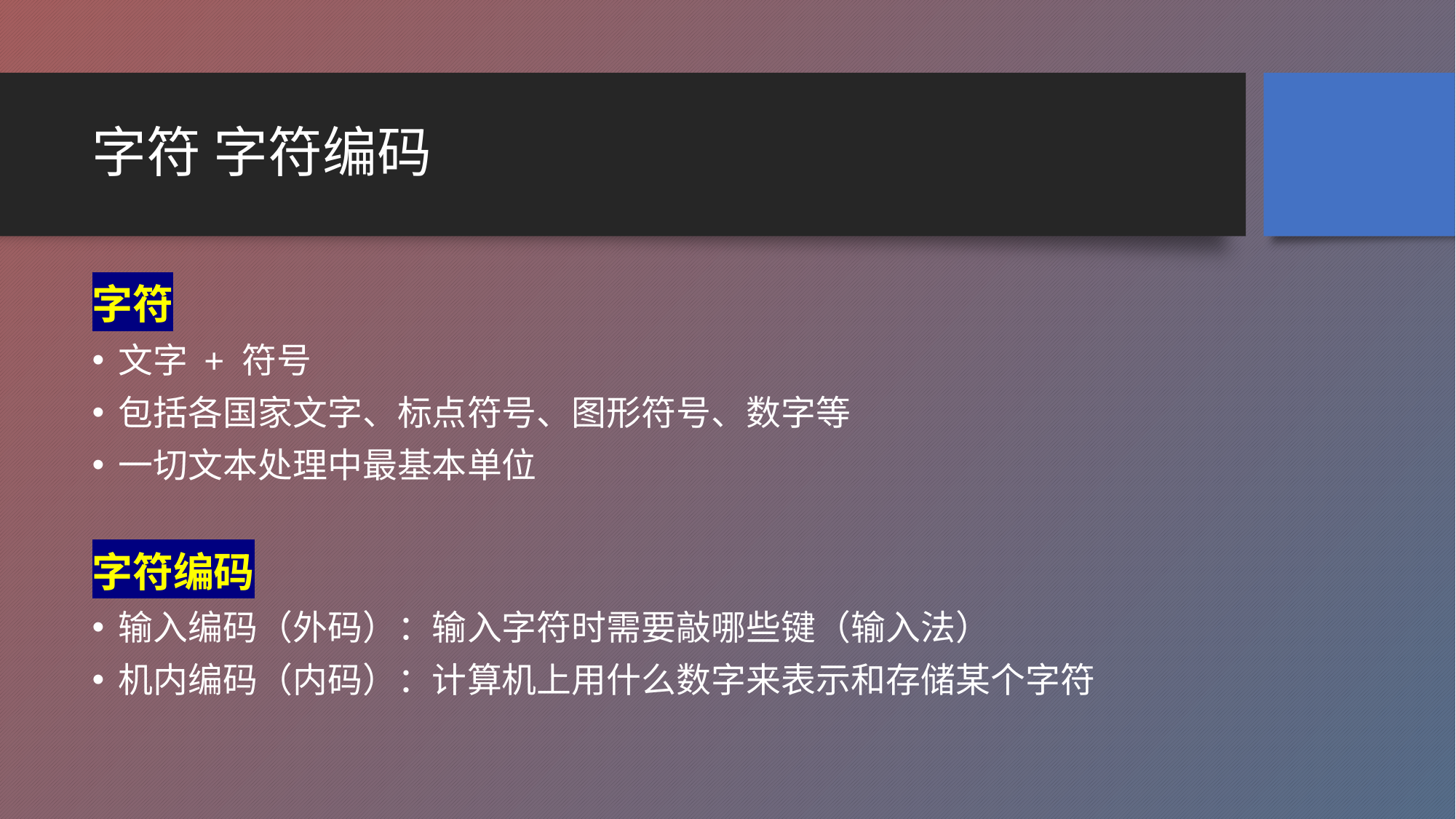

# 字符 字符编码
字符
文字 + 符号
包括各国家文字、标点符号、图形符号、数字等
一切文本处理中最基本单位

字符编码
输入编码（外码）：输入字符时需要敲哪些键（输入法）
机内编码（内码）：计算机上用什么数字来表示和存储某个字符